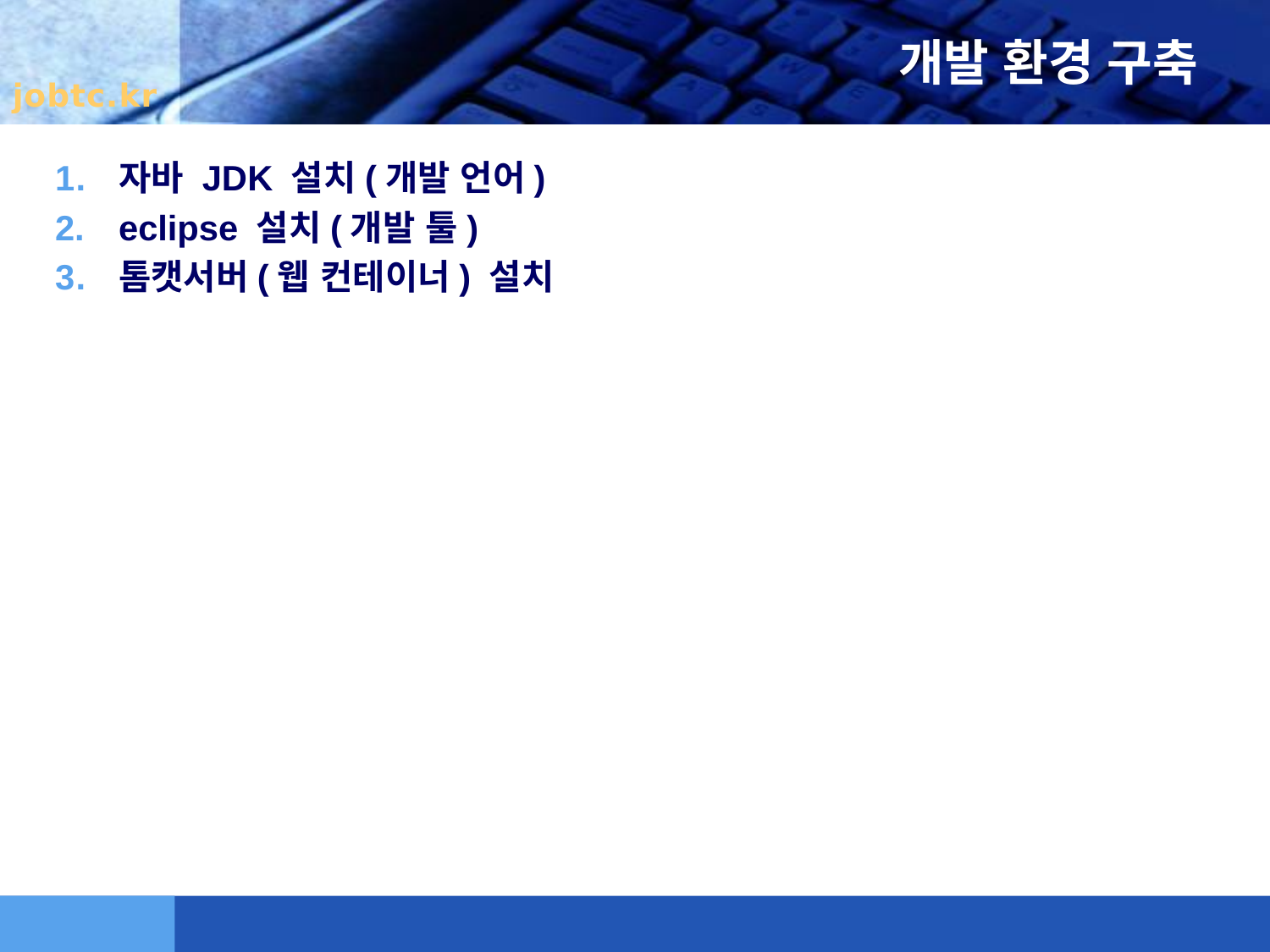

# 개발 환경 구축
자바 JDK 설치(개발 언어)
eclipse 설치(개발 툴)
톰캣서버(웹 컨테이너) 설치